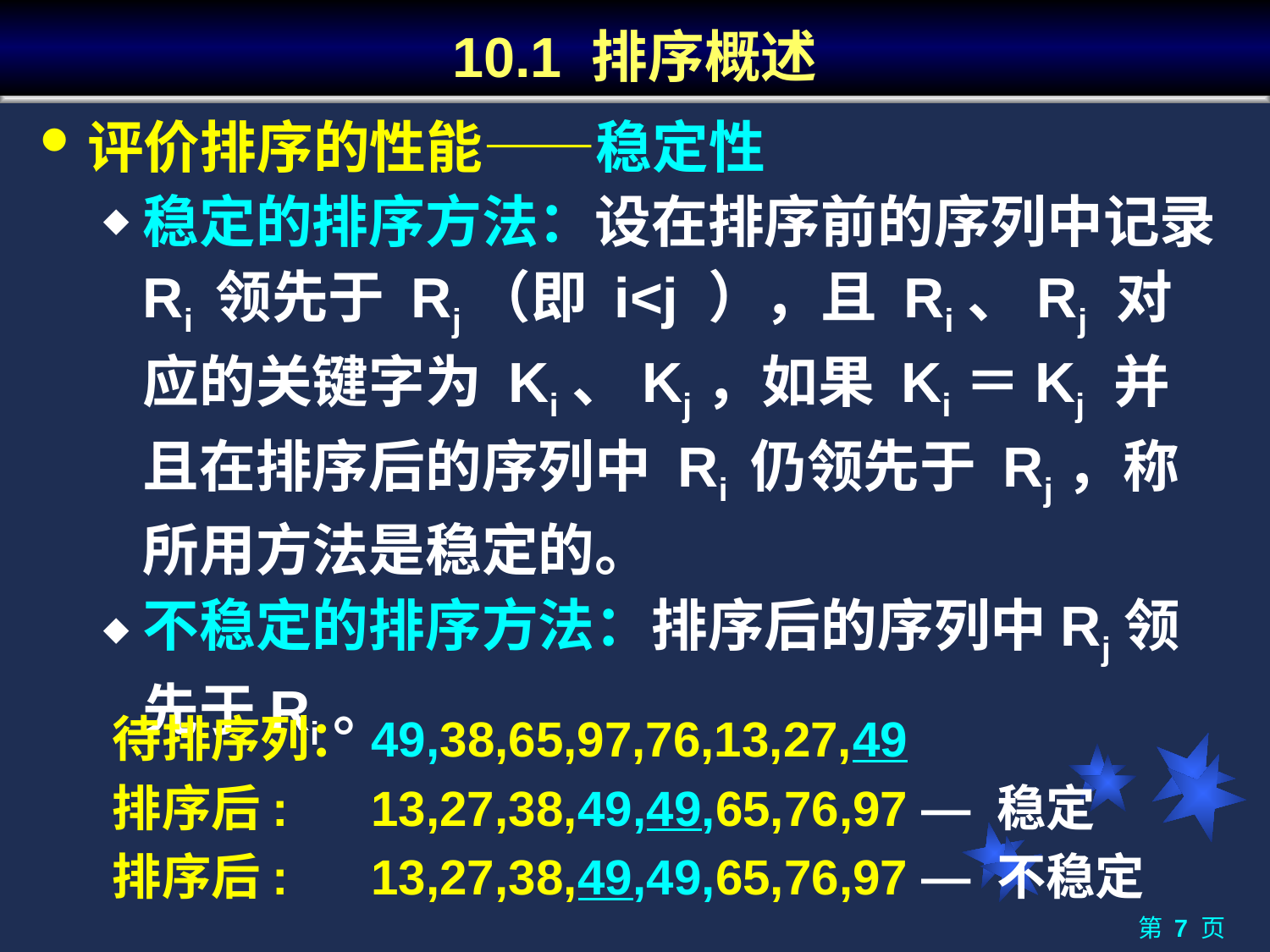

# 10.1 排序概述
评价排序的性能——稳定性
稳定的排序方法：设在排序前的序列中记录 Ri 领先于 Rj（即 i<j ），且 Ri、Rj 对应的关键字为 Ki、Kj，如果 Ki＝Kj 并且在排序后的序列中 Ri 仍领先于 Rj，称所用方法是稳定的。
不稳定的排序方法：排序后的序列中Rj领先于Ri。
待排序列：49,38,65,97,76,13,27,49
排序后:      13,27,38,49,49,65,76,97 — 稳定
排序后:      13,27,38,49,49,65,76,97 — 不稳定
第 7 页